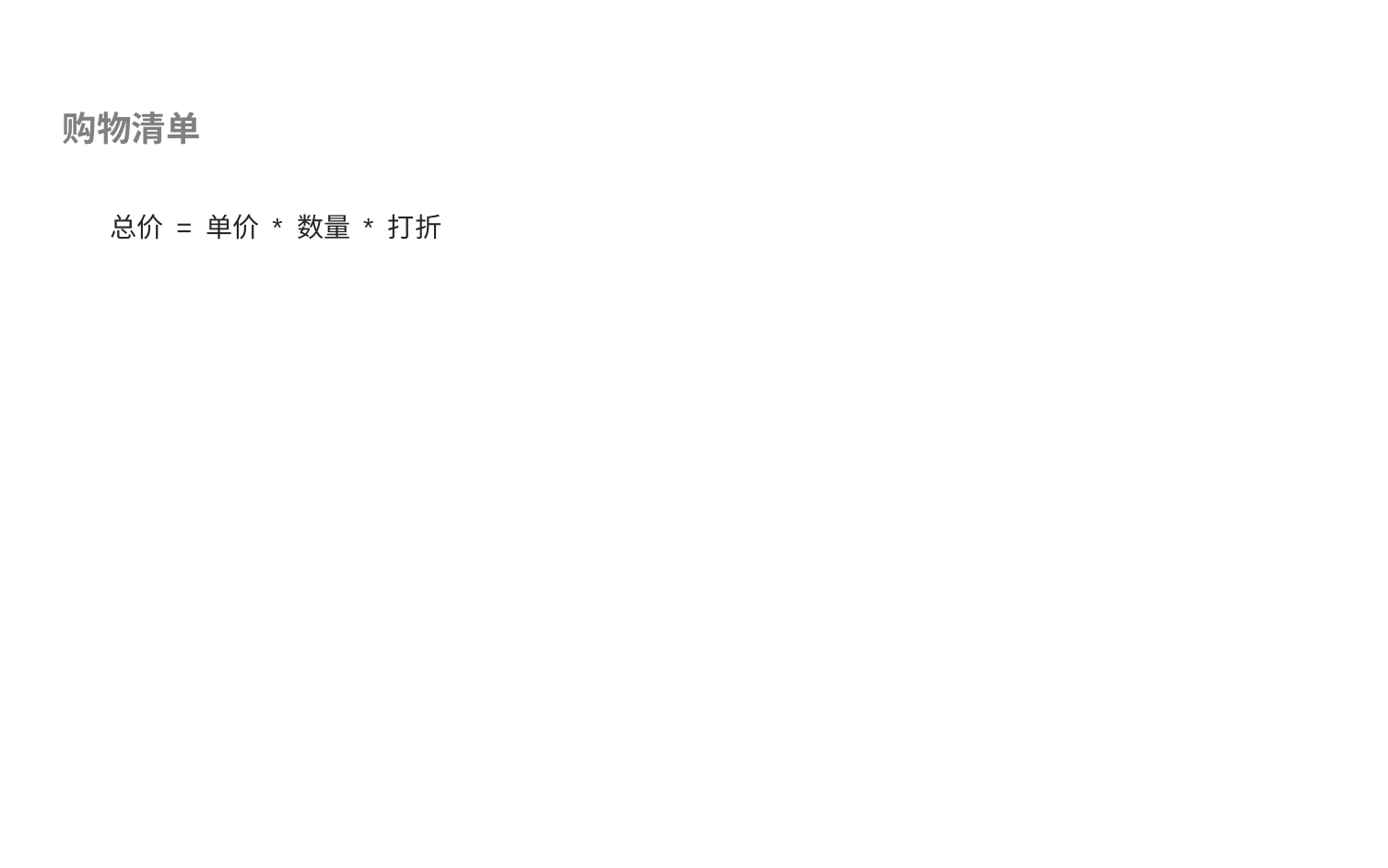

购物清单
总价 = 单价 * 数量 * 打折